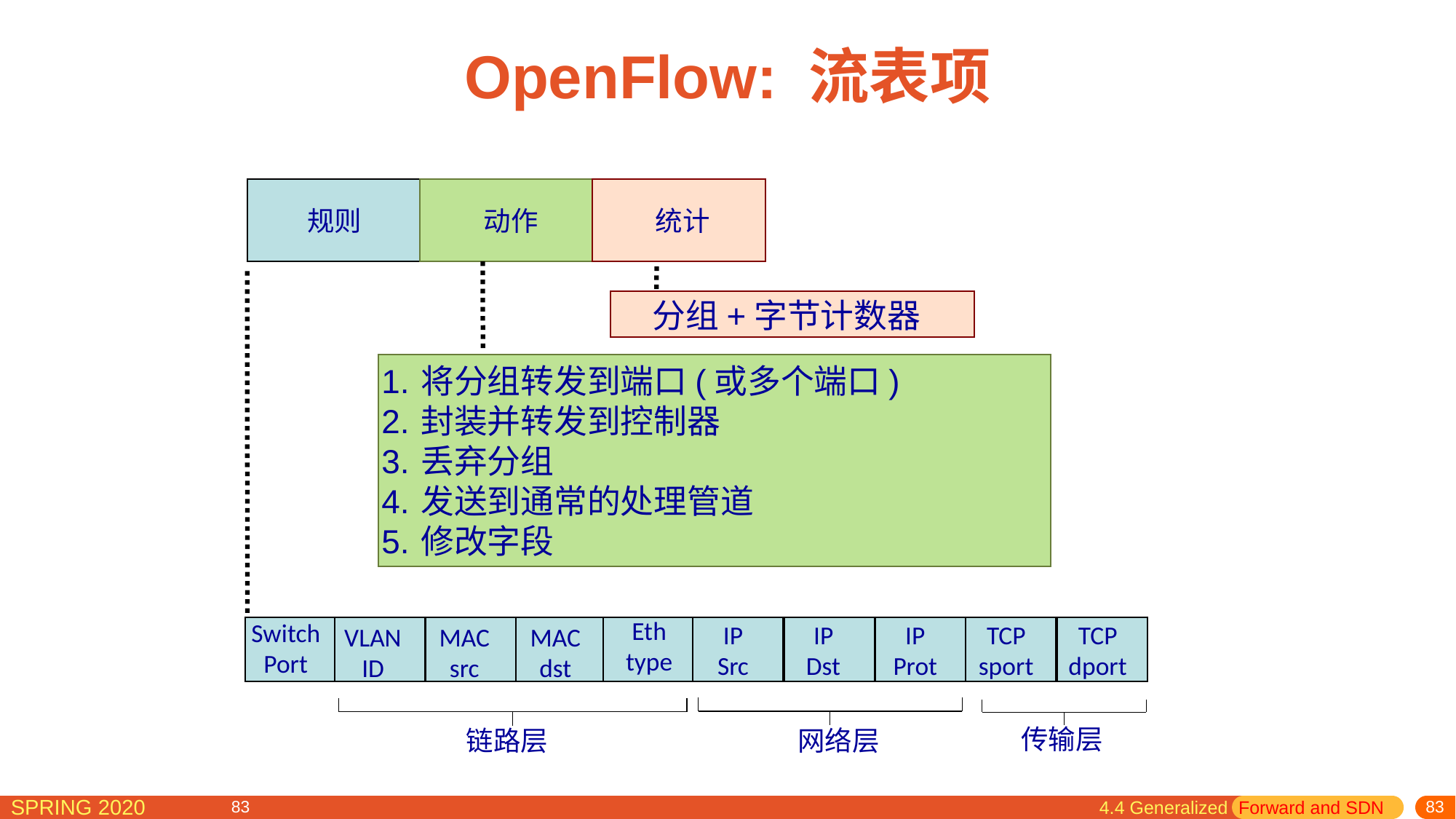

# OpenFlow: 流表项

统计
规则
动作

将分组转发到端口(或多个端口)
封装并转发到控制器
丢弃分组
发送到通常的处理管道
修改字段

分组+字节计数器

Eth
type
Switch
Port

IP
Src
IP
Dst
IP
Prot
TCP
sport
TCP
dport
VLAN
ID
MAC
src
MAC
dst
网络层
链路层
传输层
4.4 Generalized  Forward and SDN